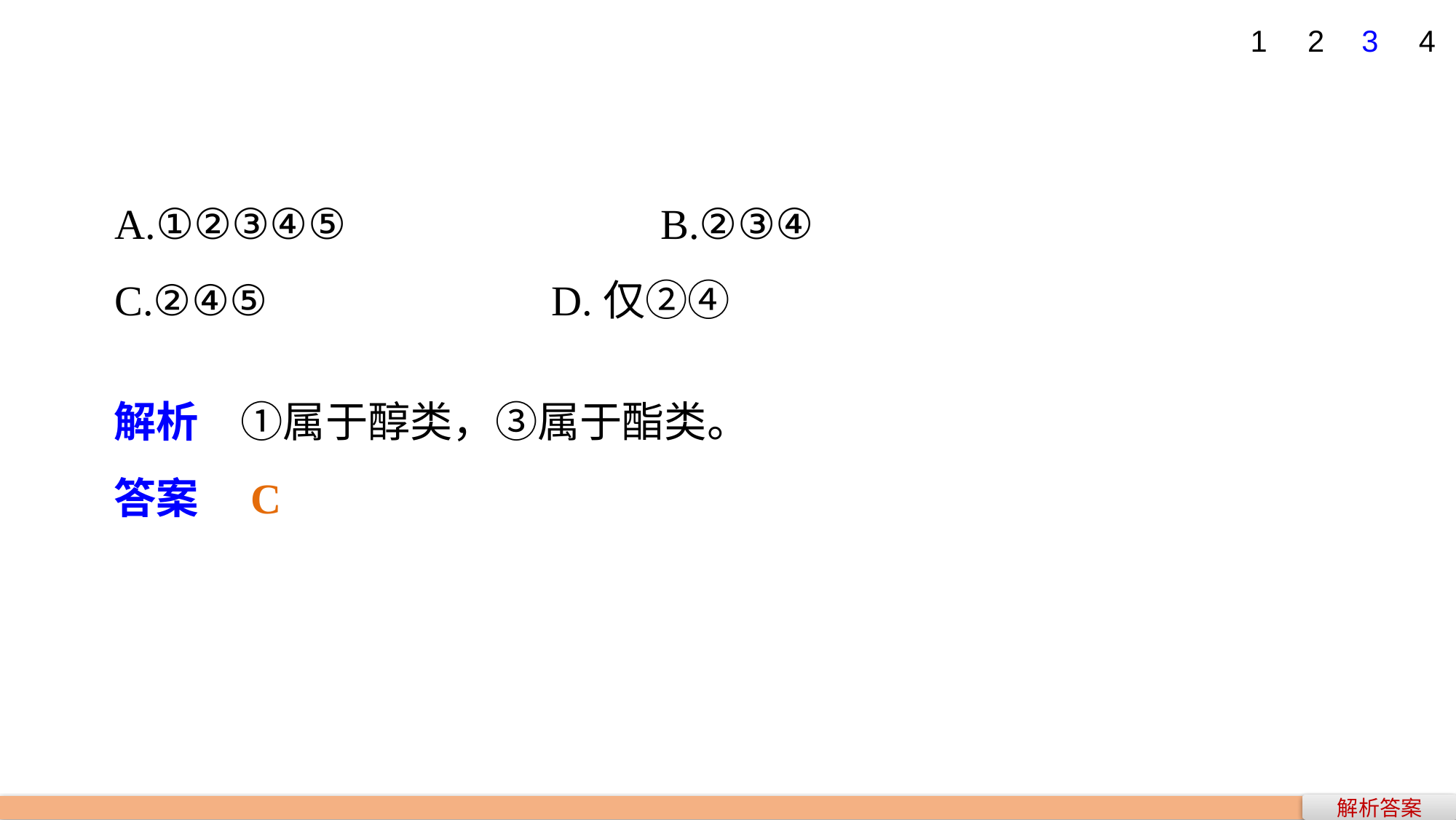

1
2
3
4
A.①②③④⑤  			B.②③④
C.②④⑤  			D.仅②④
解析　①属于醇类，③属于酯类。
答案　C
解析答案